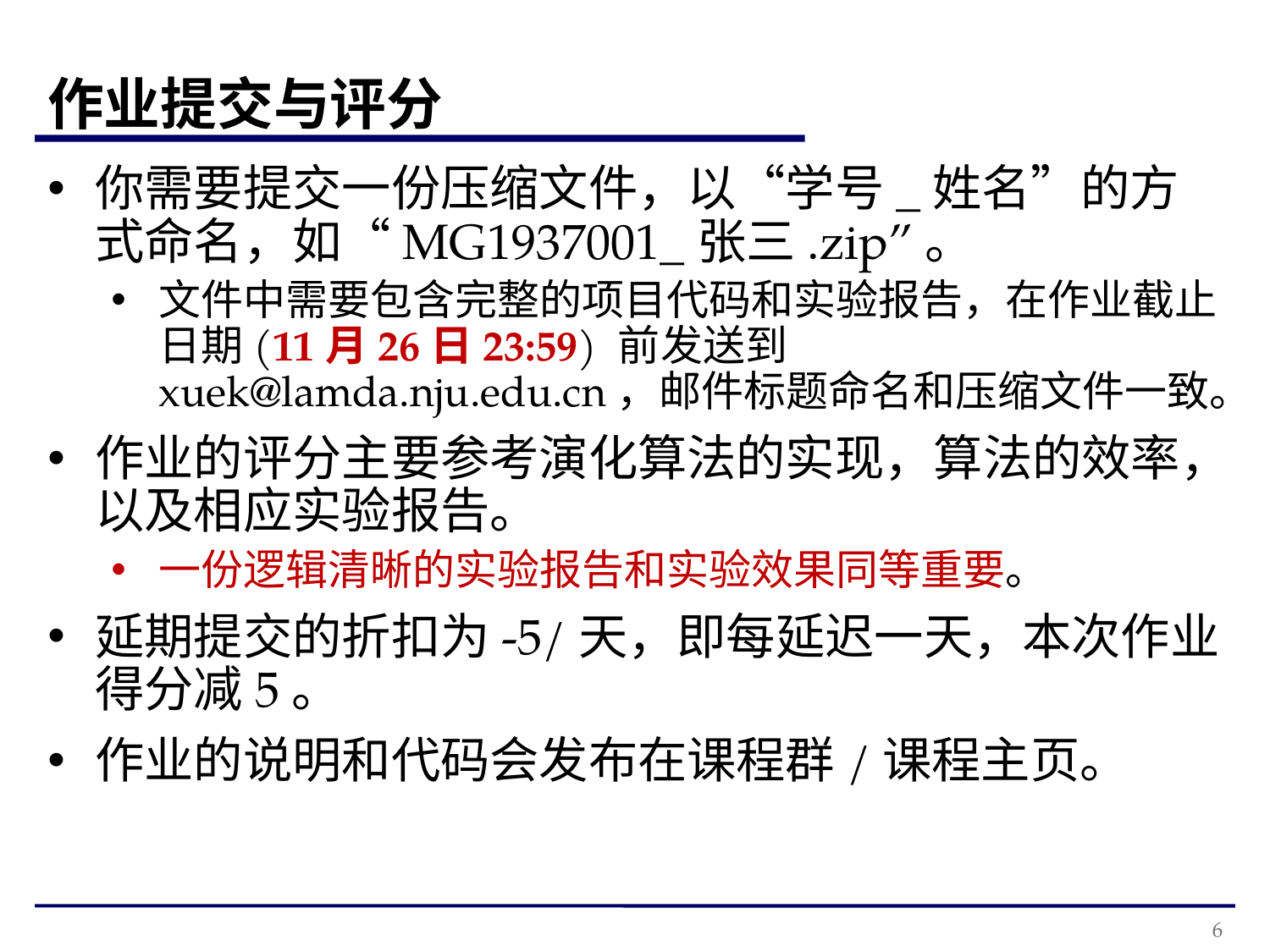

# 作业提交与评分
你需要提交一份压缩文件，以“学号_姓名”的方式命名，如“MG1937001_张三.zip”。
文件中需要包含完整的项目代码和实验报告，在作业截止日期(11月26日23:59) 前发送到xuek@lamda.nju.edu.cn，邮件标题命名和压缩文件一致。
作业的评分主要参考演化算法的实现，算法的效率，以及相应实验报告。
一份逻辑清晰的实验报告和实验效果同等重要。
延期提交的折扣为-5/天，即每延迟一天，本次作业得分减5。
作业的说明和代码会发布在课程群/课程主页。

6